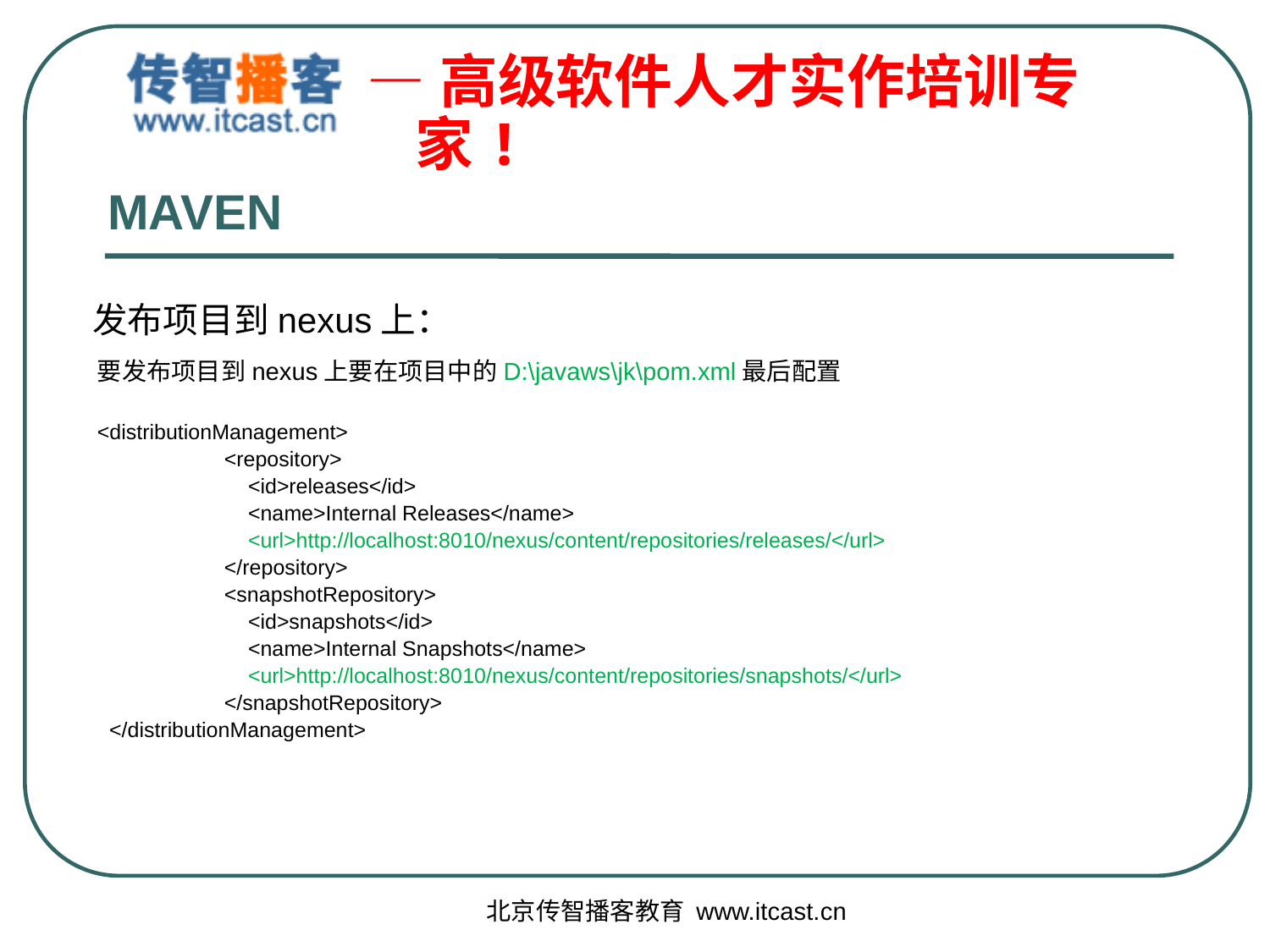

# MAVEN
发布项目到nexus上：
要发布项目到nexus上要在项目中的D:\javaws\jk\pom.xml最后配置

<distributionManagement>
	<repository>
	    <id>releases</id>
	    <name>Internal Releases</name>
	    <url>http://localhost:8010/nexus/content/repositories/releases/</url>
	</repository>
	<snapshotRepository>
	    <id>snapshots</id>
	    <name>Internal Snapshots</name>
	    <url>http://localhost:8010/nexus/content/repositories/snapshots/</url>
	</snapshotRepository>
  </distributionManagement>
北京传智播客教育 www.itcast.cn